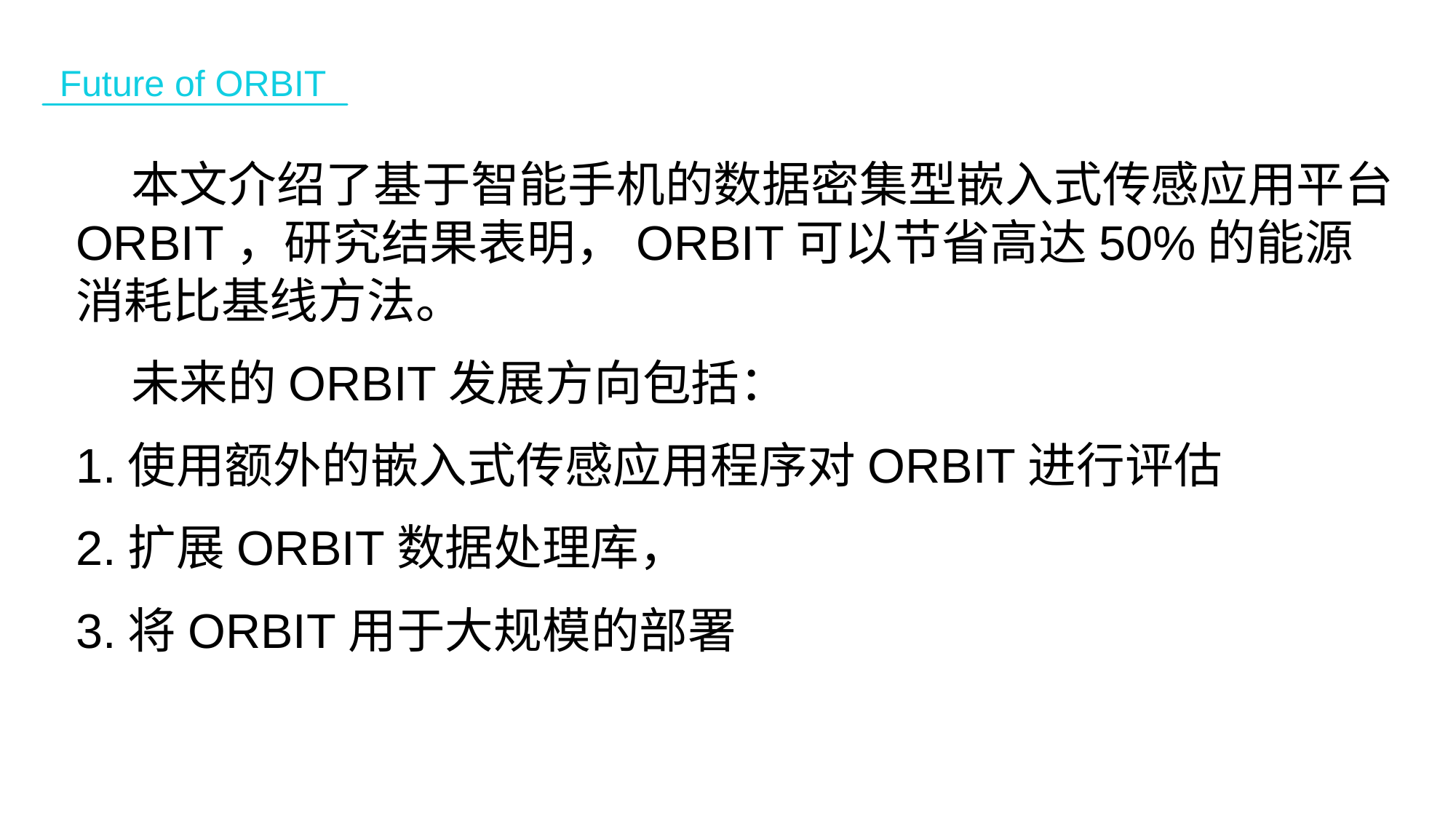

Future of ORBIT
    本文介绍了基于智能手机的数据密集型嵌入式传感应用平台ORBIT，研究结果表明，ORBIT可以节省高达50%的能源消耗比基线方法。
    未来的ORBIT发展方向包括：
1.使用额外的嵌入式传感应用程序对ORBIT进行评估
2.扩展ORBIT数据处理库，
3.将ORBIT用于大规模的部署